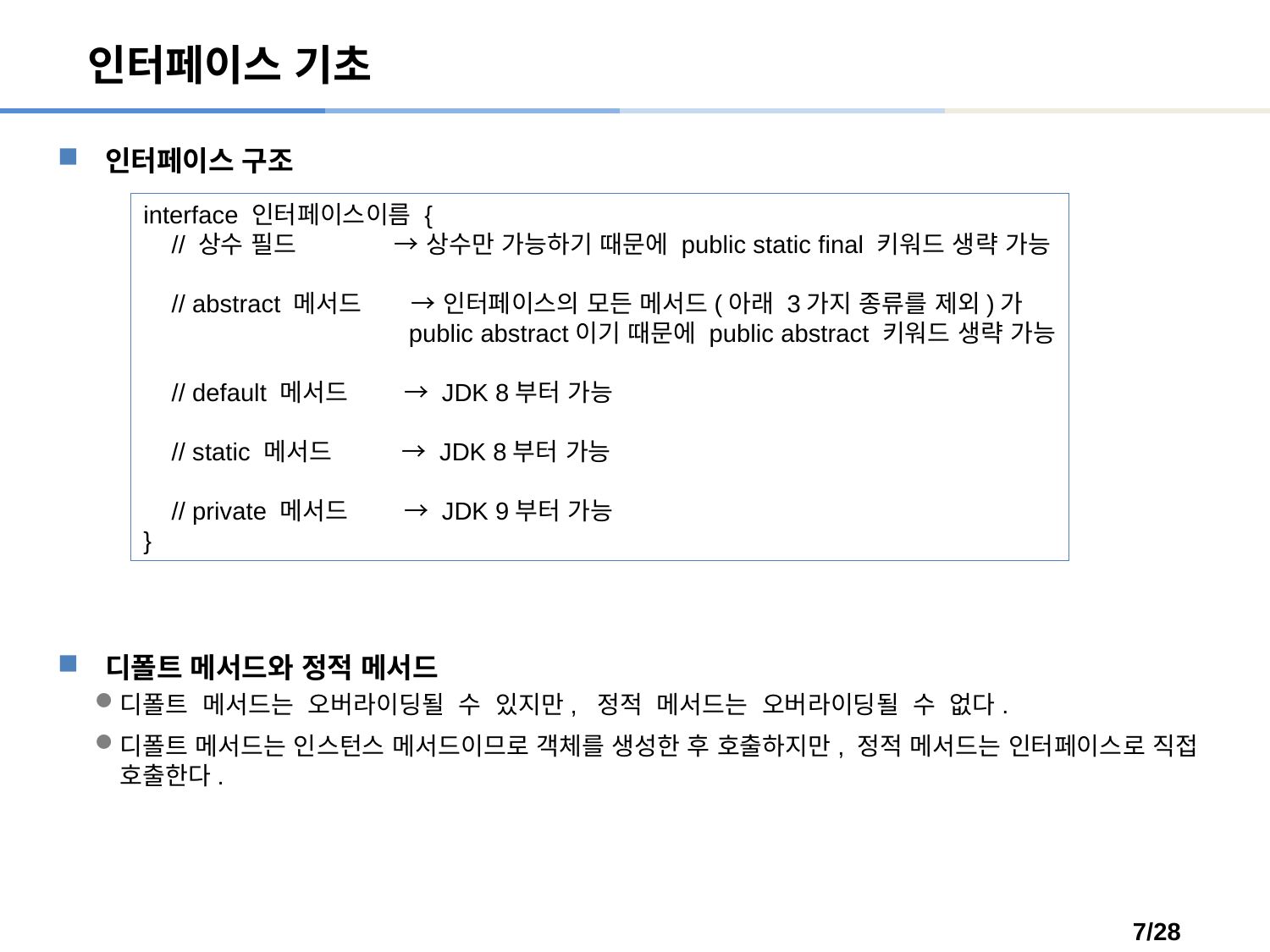

# 인터페이스 기초
인터페이스 구조

디폴트 메서드와 정적 메서드
디폴트  메서드는  오버라이딩될  수  있지만,  정적  메서드는  오버라이딩될  수  없다.
디폴트 메서드는 인스턴스 메서드이므로 객체를 생성한 후 호출하지만, 정적 메서드는 인터페이스로 직접 호출한다.

interface 인터페이스이름 {
    // 상수 필드              → 상수만 가능하기 때문에 public static final 키워드 생략 가능

    // abstract 메서드       → 인터페이스의 모든 메서드(아래 3가지 종류를 제외)가
                                      public abstract이기 때문에 public abstract 키워드 생략 가능

    // default 메서드        → JDK 8부터 가능

    // static 메서드          → JDK 8부터 가능

    // private 메서드        → JDK 9부터 가능
}